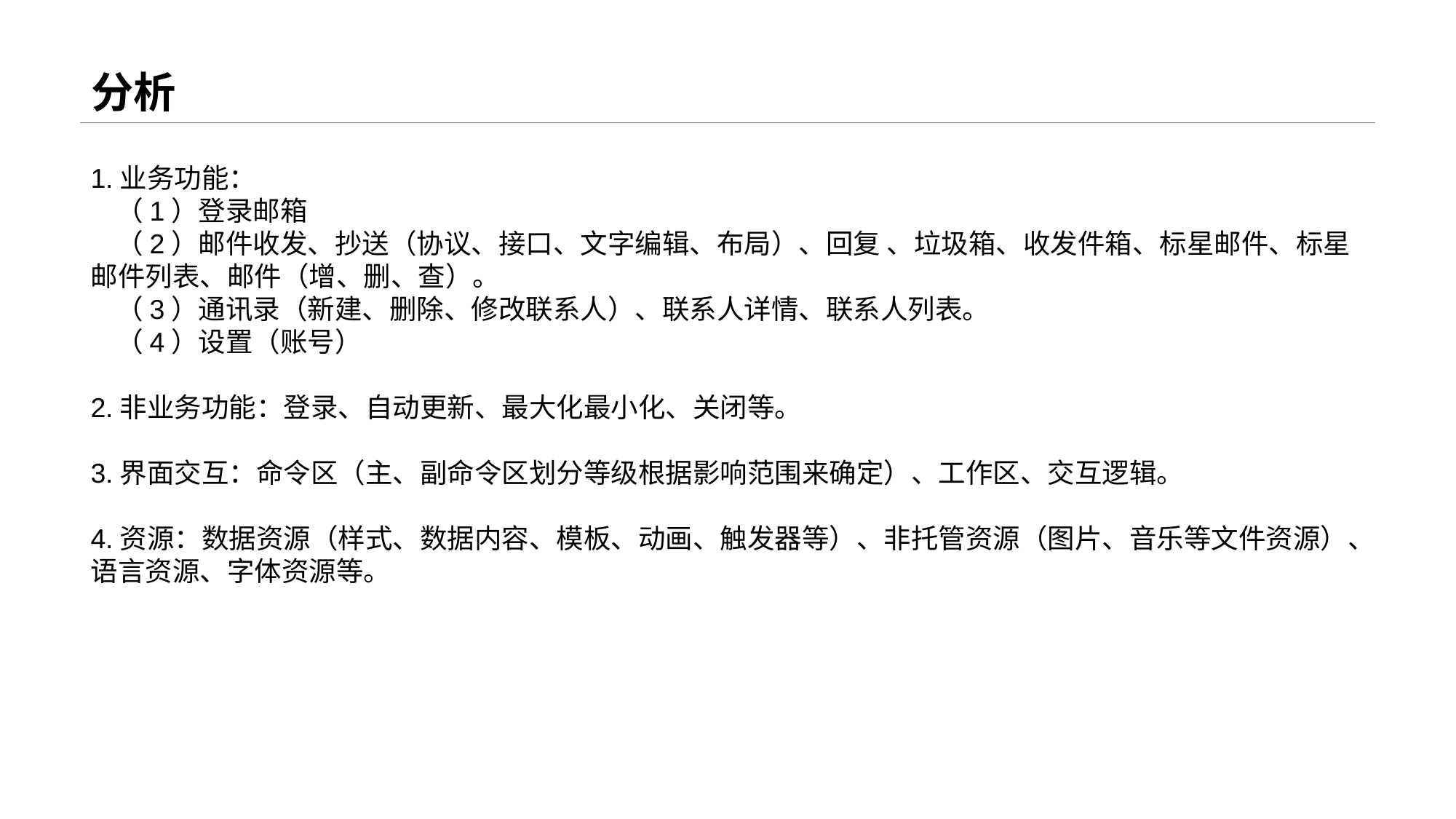

# 分析
1.业务功能：
   （1）登录邮箱
   （2）邮件收发、抄送（协议、接口、文字编辑、布局）、回复 、垃圾箱、收发件箱、标星邮件、标星邮件列表、邮件（增、删、查）。
   （3）通讯录（新建、删除、修改联系人）、联系人详情、联系人列表。
   （4）设置（账号）

2.非业务功能：登录、自动更新、最大化最小化、关闭等。

3.界面交互：命令区（主、副命令区划分等级根据影响范围来确定）、工作区、交互逻辑。

4.资源：数据资源（样式、数据内容、模板、动画、触发器等）、非托管资源（图片、音乐等文件资源）、语言资源、字体资源等。